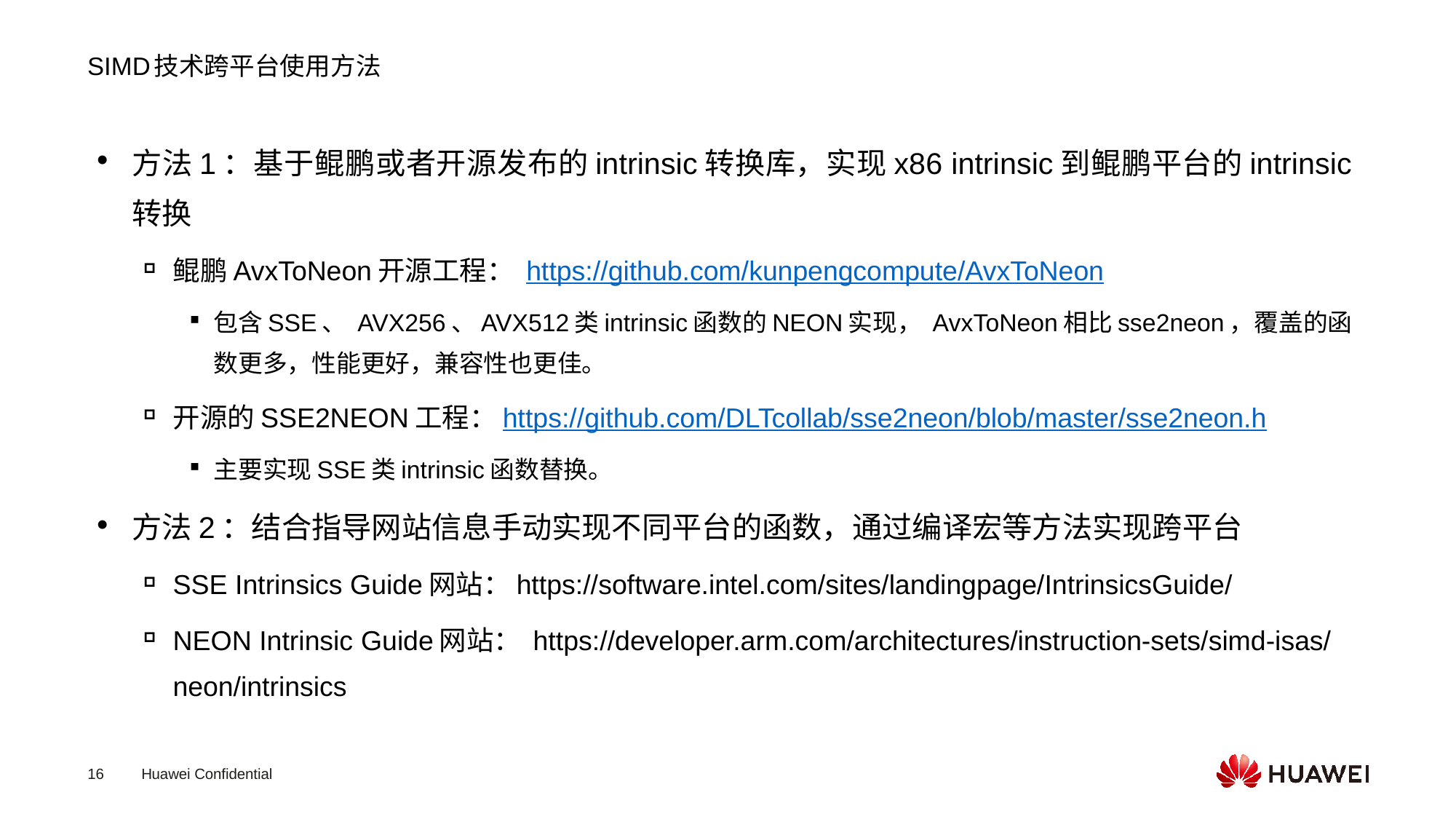

# SIMD技术跨平台使用方法
方法1：基于鲲鹏或者开源发布的intrinsic转换库，实现x86 intrinsic到鲲鹏平台的intrinsic转换
鲲鹏AvxToNeon开源工程： https://github.com/kunpengcompute/AvxToNeon
包含SSE、 AVX256、AVX512类intrinsic函数的NEON实现， AvxToNeon相比sse2neon，覆盖的函数更多，性能更好，兼容性也更佳。
开源的SSE2NEON工程：https://github.com/DLTcollab/sse2neon/blob/master/sse2neon.h
主要实现SSE类intrinsic函数替换。
方法2：结合指导网站信息手动实现不同平台的函数，通过编译宏等方法实现跨平台
SSE Intrinsics Guide网站：https://software.intel.com/sites/landingpage/IntrinsicsGuide/
NEON Intrinsic Guide网站： https://developer.arm.com/architectures/instruction-sets/simd-isas/neon/intrinsics